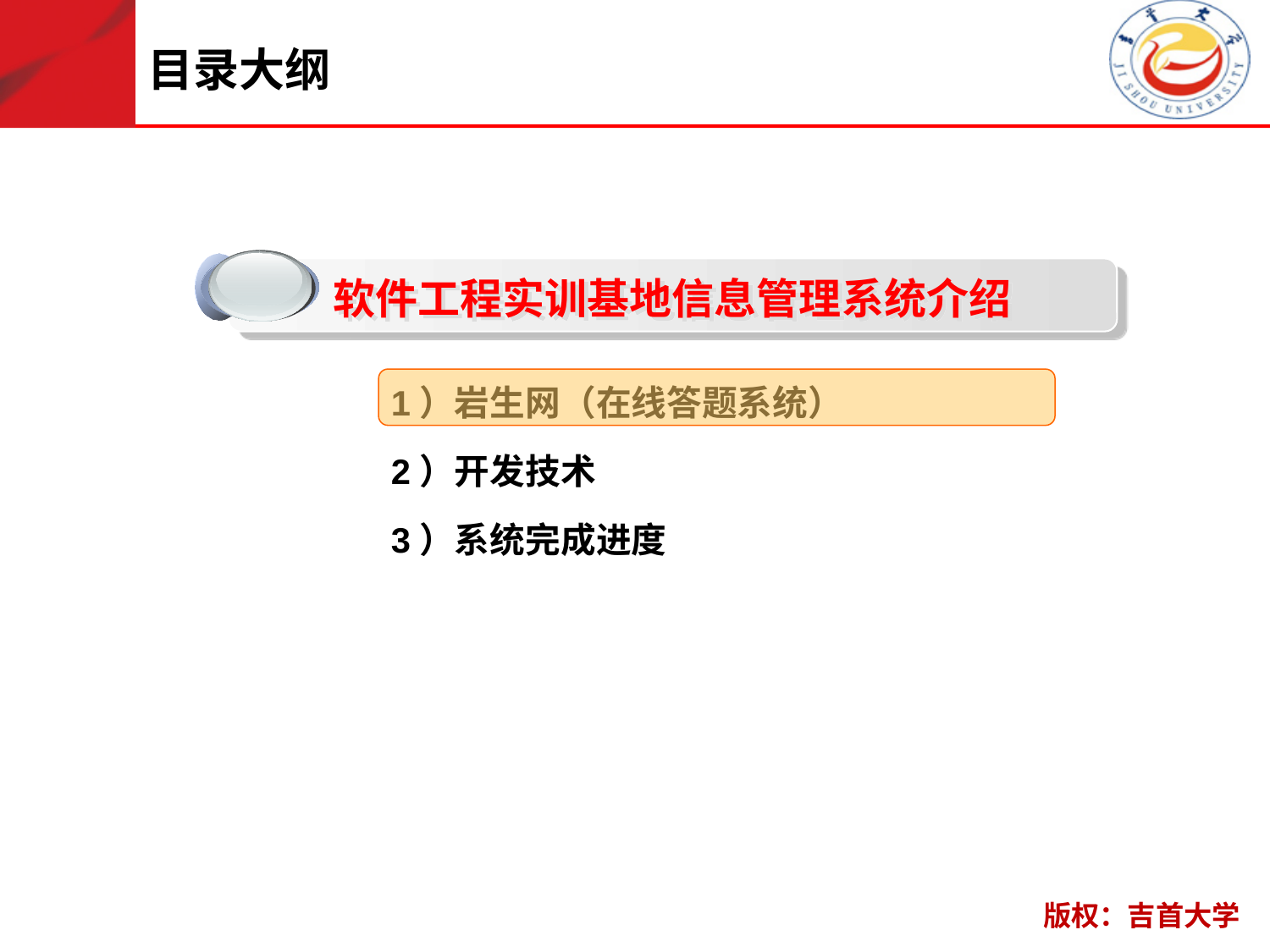

目录大纲

软件工程实训基地信息管理系统介绍
1）岩生网（在线答题系统）
2）开发技术
3）系统完成进度